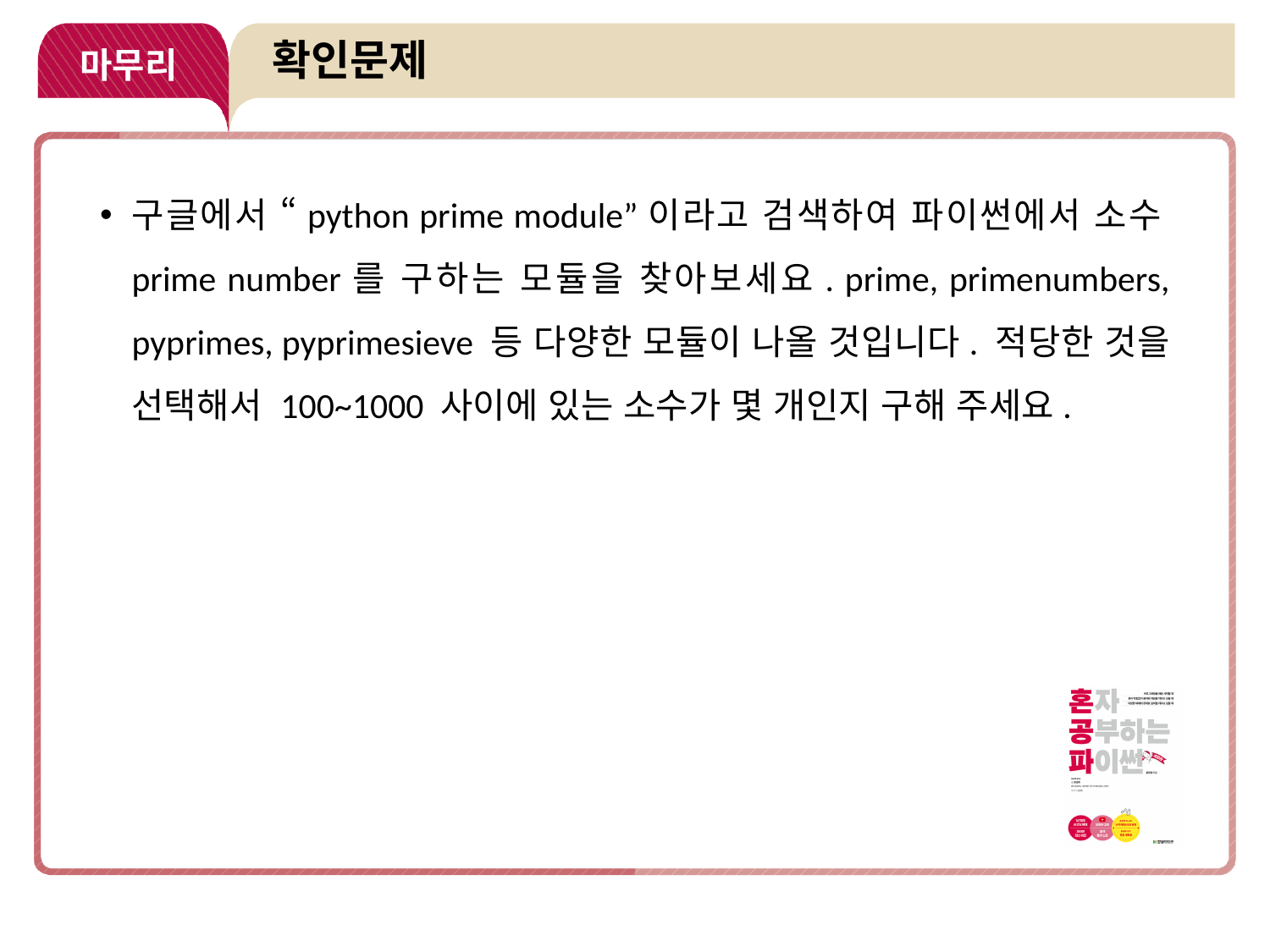

# 확인문제
마무리
구글에서 “python prime module”이라고 검색하여 파이썬에서 소수prime number를 구하는 모듈을 찾아보세요. prime, primenumbers, pyprimes, pyprimesieve 등 다양한 모듈이 나올 것입니다. 적당한 것을 선택해서 100~1000 사이에 있는 소수가 몇 개인지 구해 주세요.